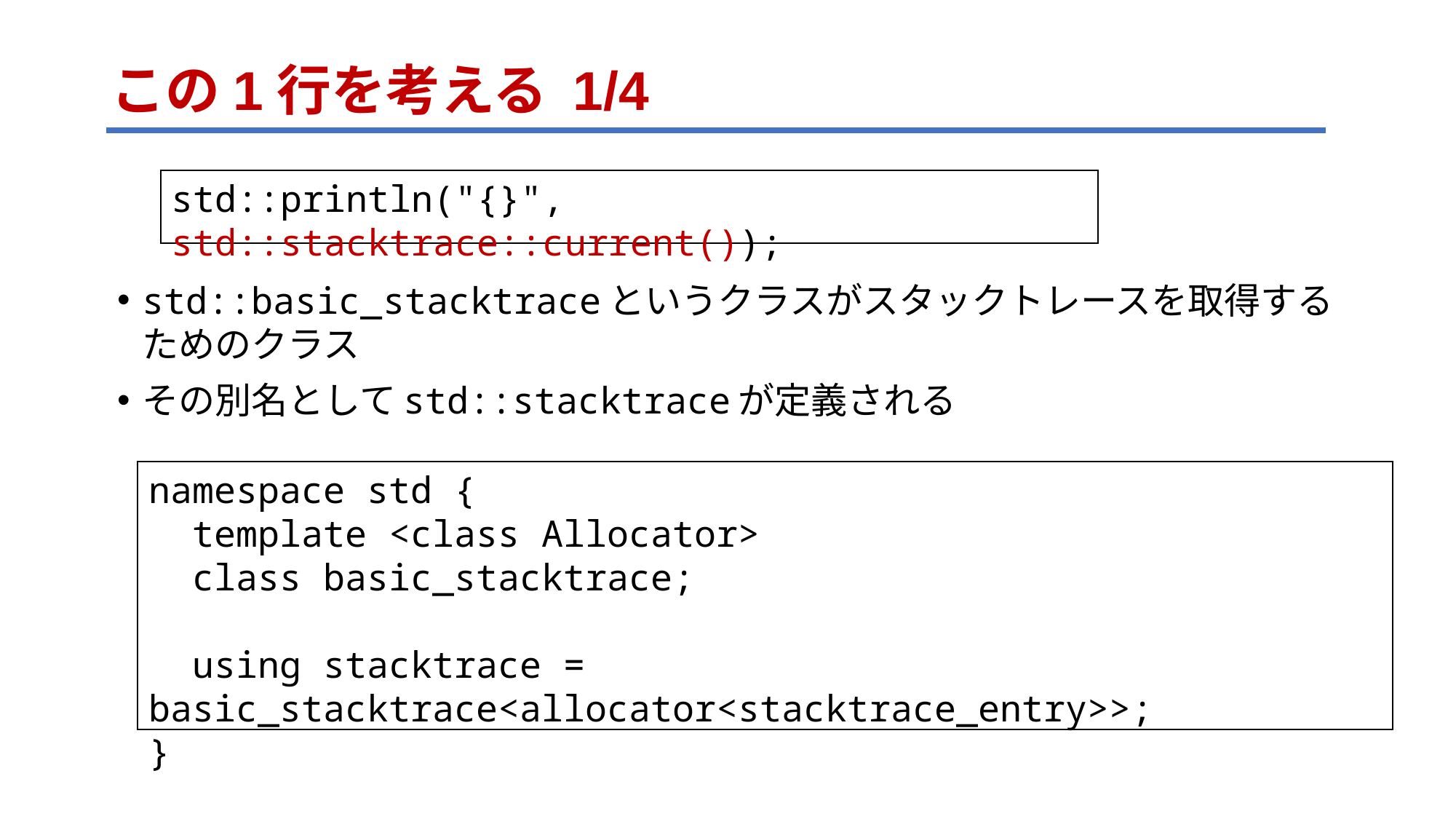

# この1行を考える 1/4
std::println("{}", std::stacktrace::current());
std::basic_stacktraceというクラスがスタックトレースを取得するためのクラス
その別名としてstd::stacktraceが定義される
namespace std {
  template <class Allocator>
  class basic_stacktrace;

  using stacktrace = basic_stacktrace<allocator<stacktrace_entry>>;
}